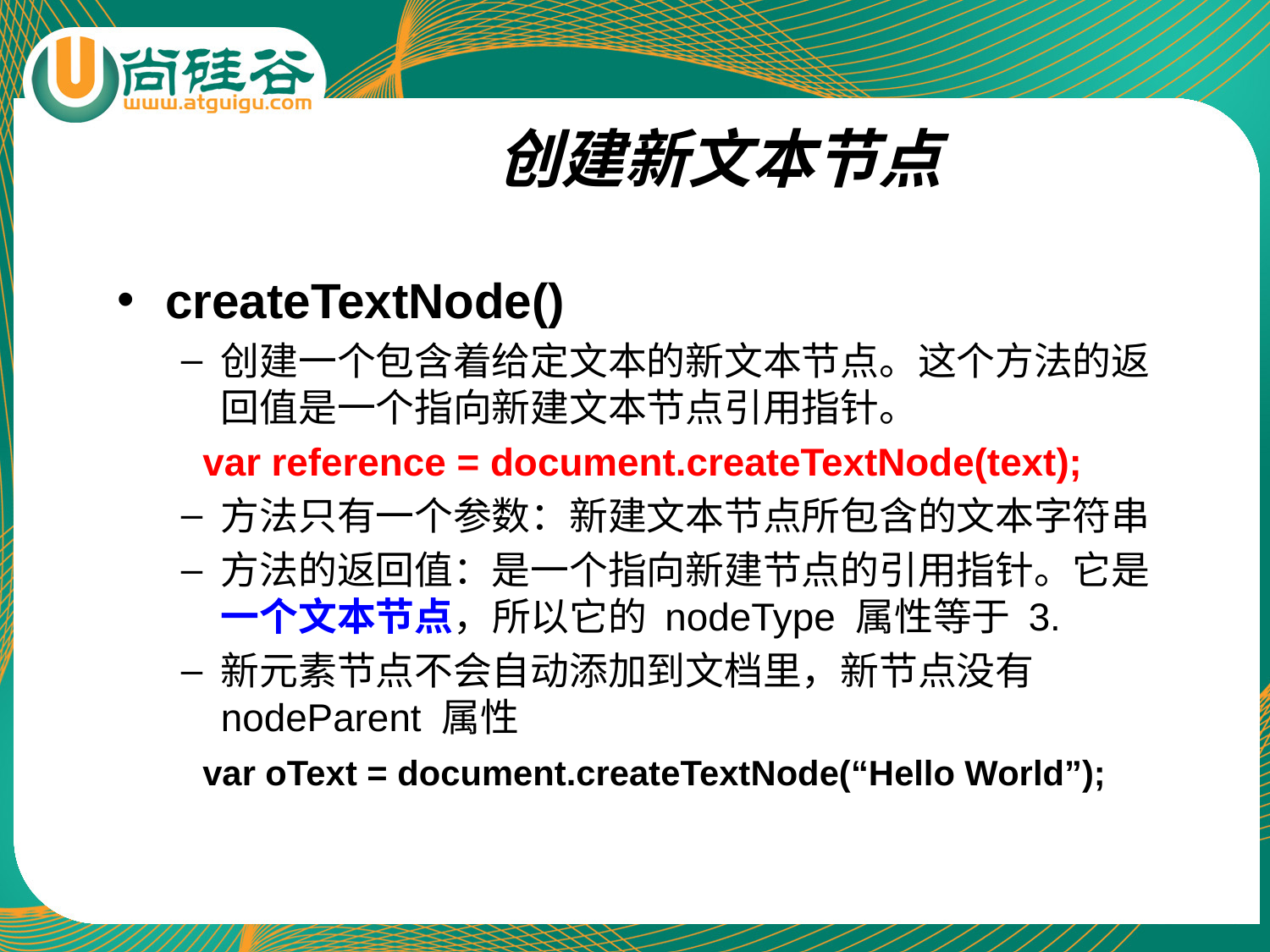

# 创建新文本节点
createTextNode()
创建一个包含着给定文本的新文本节点。这个方法的返回值是一个指向新建文本节点引用指针。
  var reference = document.createTextNode(text);
方法只有一个参数：新建文本节点所包含的文本字符串
方法的返回值：是一个指向新建节点的引用指针。它是一个文本节点，所以它的 nodeType 属性等于 3.
新元素节点不会自动添加到文档里，新节点没有 nodeParent 属性
  var oText = document.createTextNode(“Hello World”);